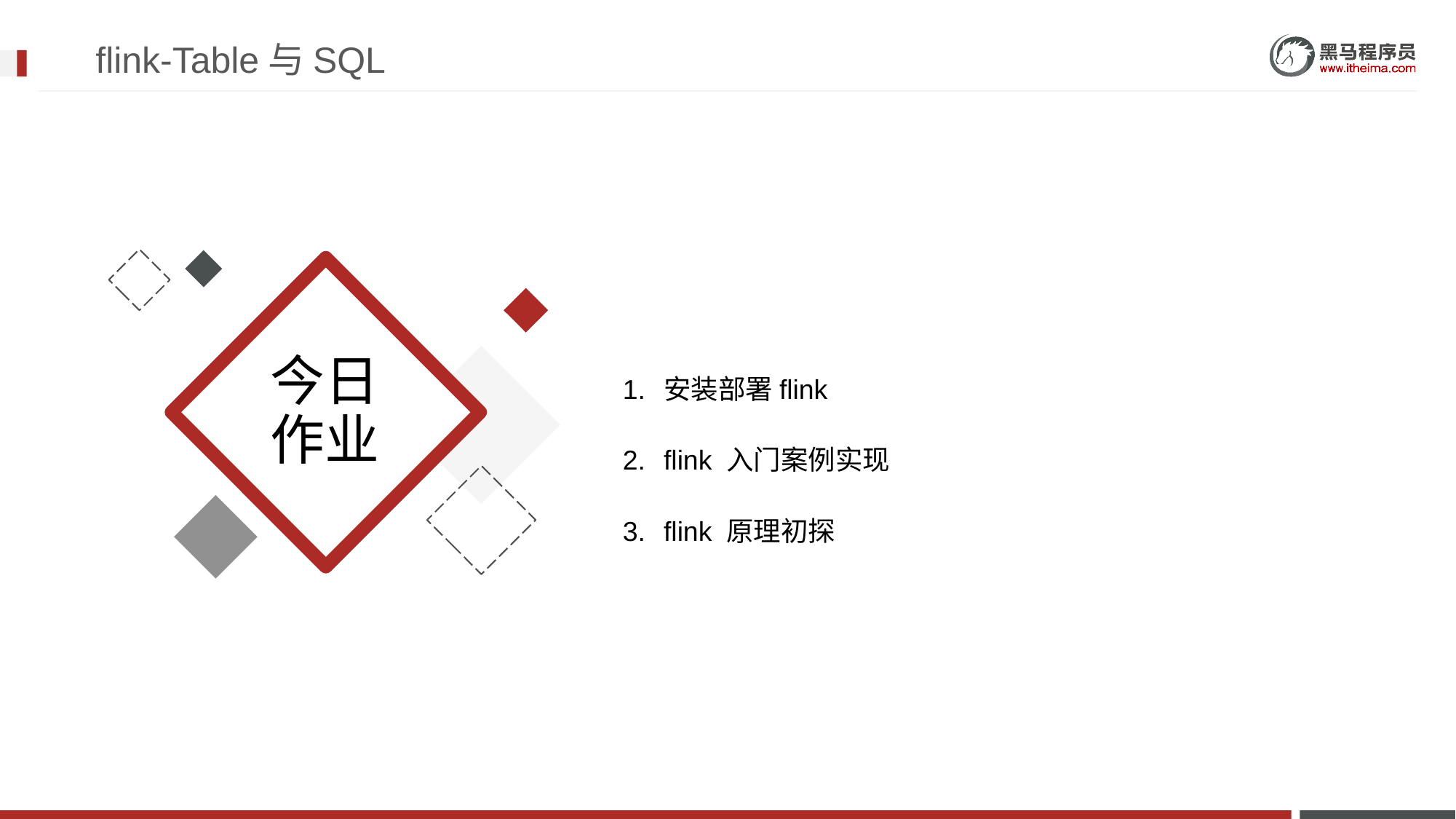

# flink-Table与SQL
安装部署flink
flink 入门案例实现
flink 原理初探